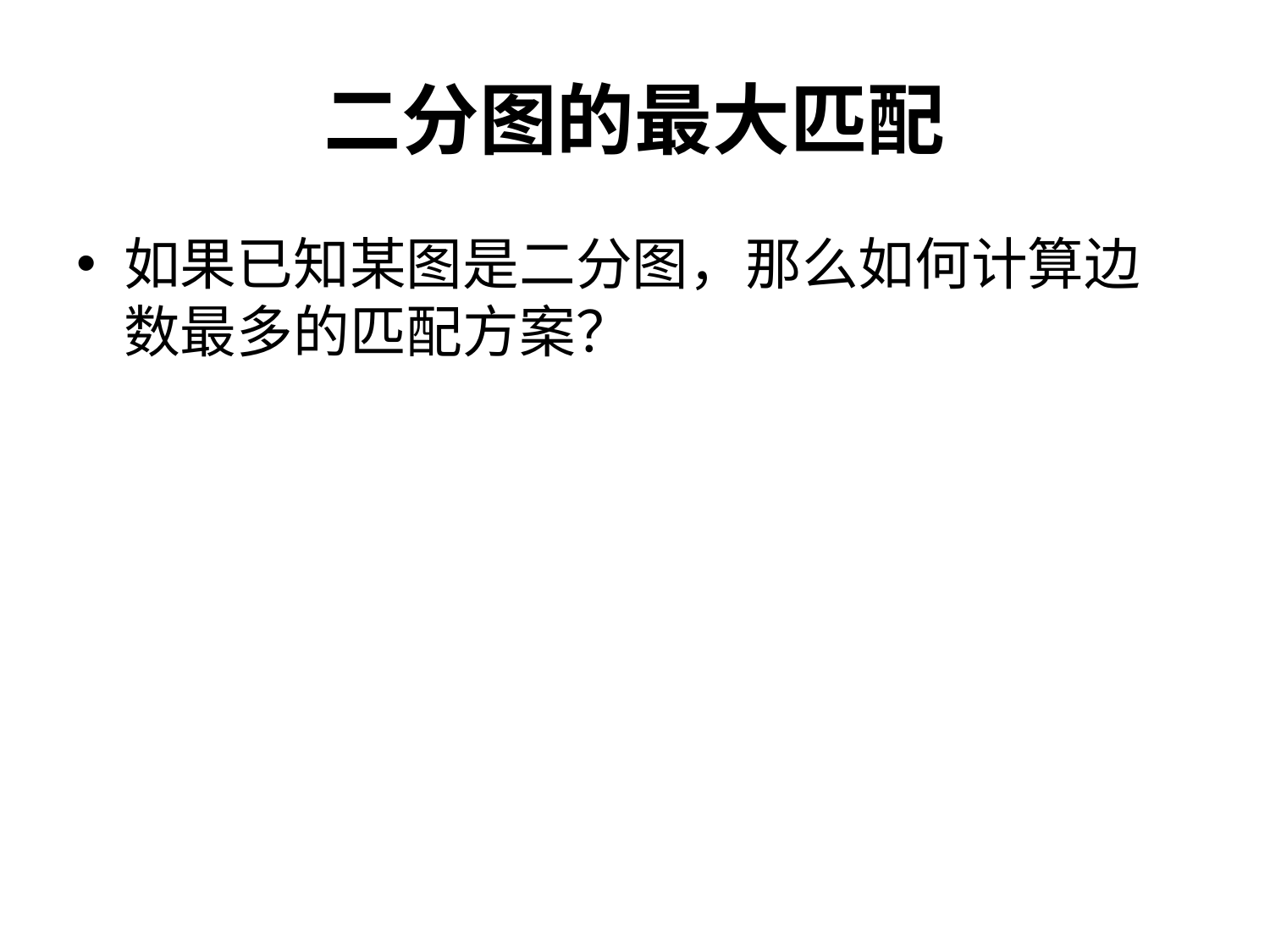

# 二分图的最大匹配
如果已知某图是二分图，那么如何计算边数最多的匹配方案？